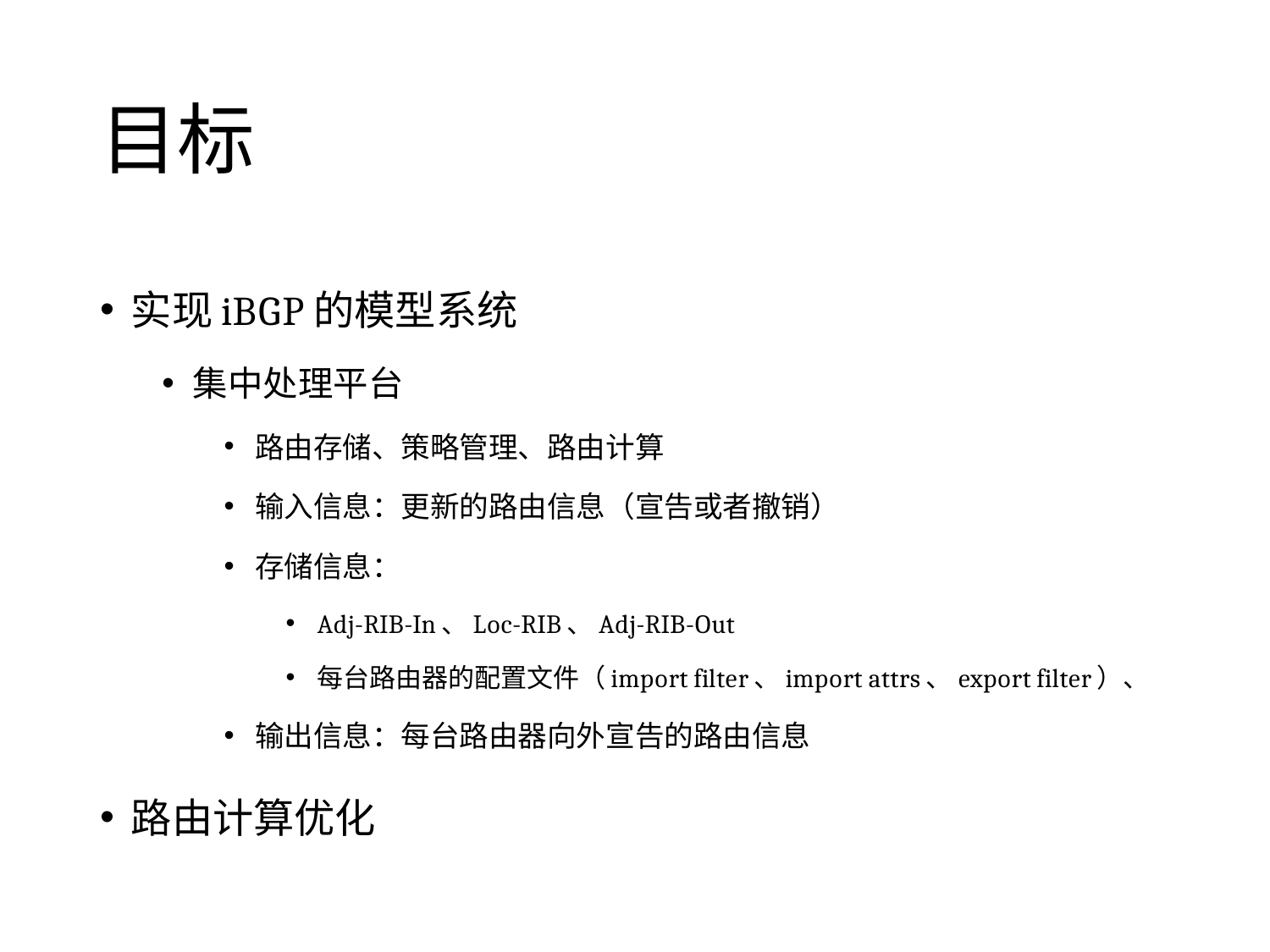

# 目标
实现iBGP的模型系统
集中处理平台
路由存储、策略管理、路由计算
输入信息：更新的路由信息（宣告或者撤销）
存储信息：
Adj-RIB-In、Loc-RIB、Adj-RIB-Out
每台路由器的配置文件（import filter、import attrs、export filter）、
输出信息：每台路由器向外宣告的路由信息
路由计算优化